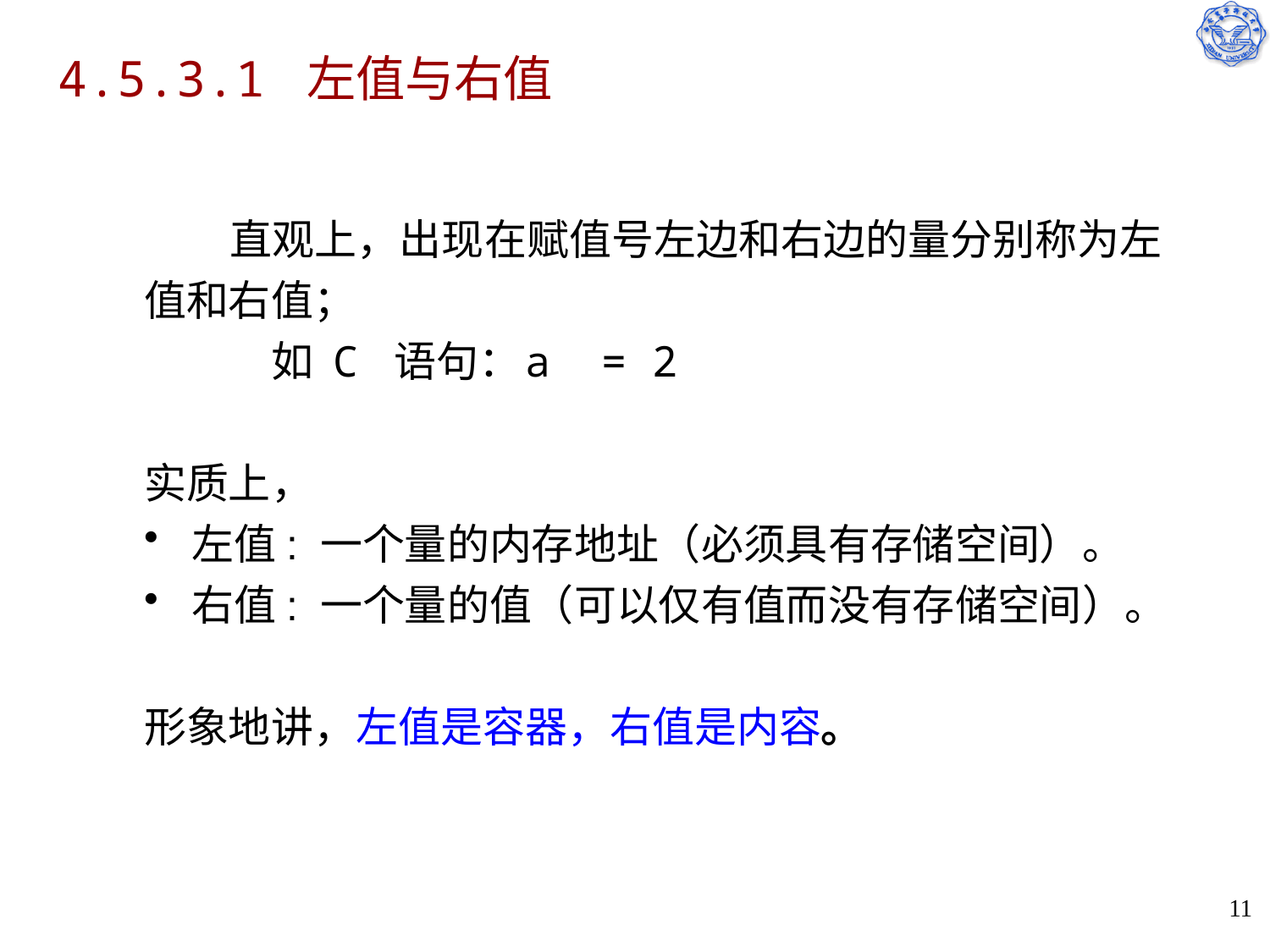

# 4.5.3.1 左值与右值
        直观上，出现在赋值号左边和右边的量分别称为左值和右值；
	如 C 语句：	a  = 2

实质上，
左值: 一个量的内存地址（必须具有存储空间）。
右值: 一个量的值（可以仅有值而没有存储空间）。

形象地讲，左值是容器，右值是内容。
11